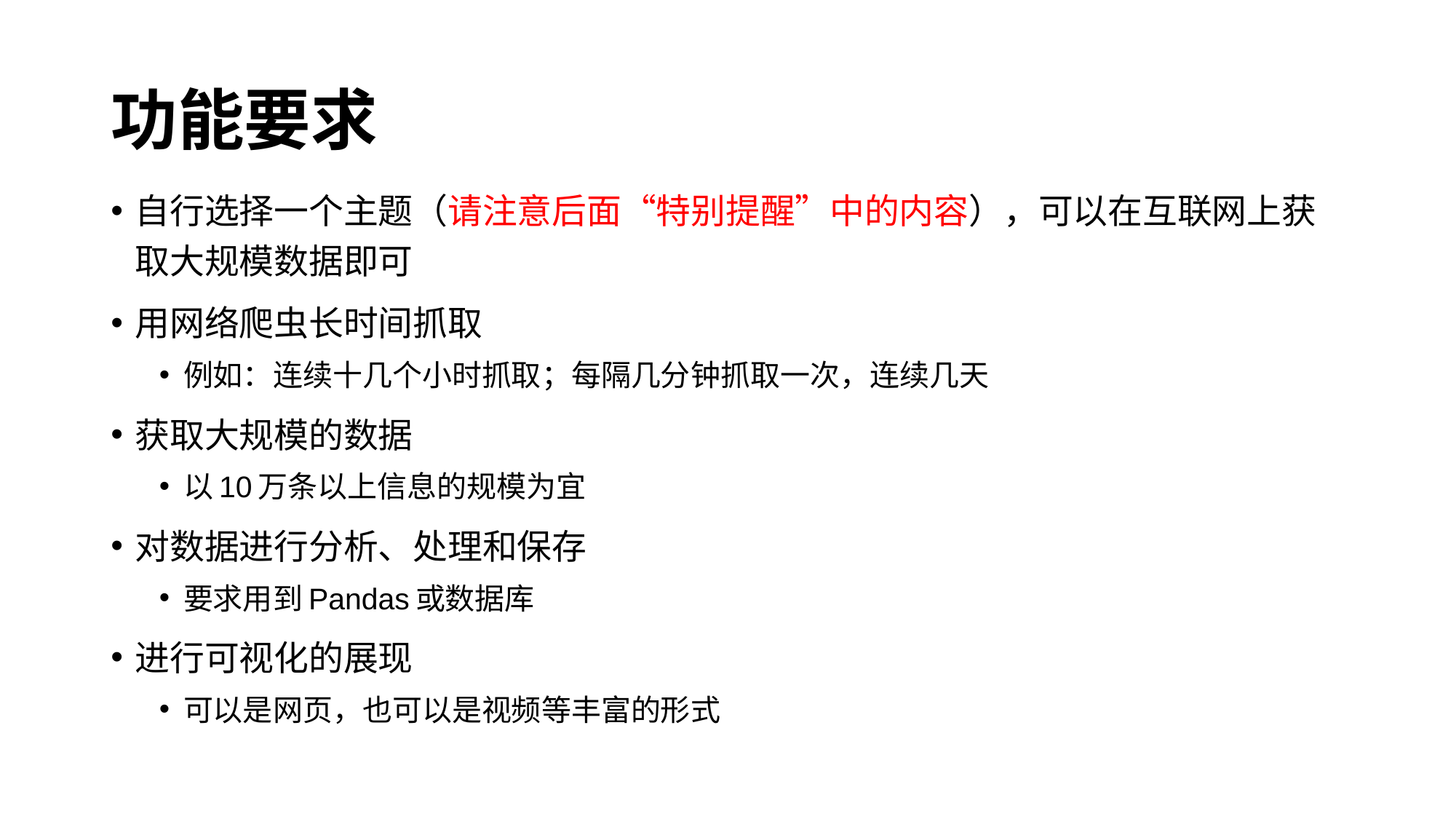

# 功能要求
自行选择一个主题（请注意后面“特别提醒”中的内容），可以在互联网上获取大规模数据即可
用网络爬虫长时间抓取
例如：连续十几个小时抓取；每隔几分钟抓取一次，连续几天
获取大规模的数据
以10万条以上信息的规模为宜
对数据进行分析、处理和保存
要求用到Pandas或数据库
进行可视化的展现
可以是网页，也可以是视频等丰富的形式